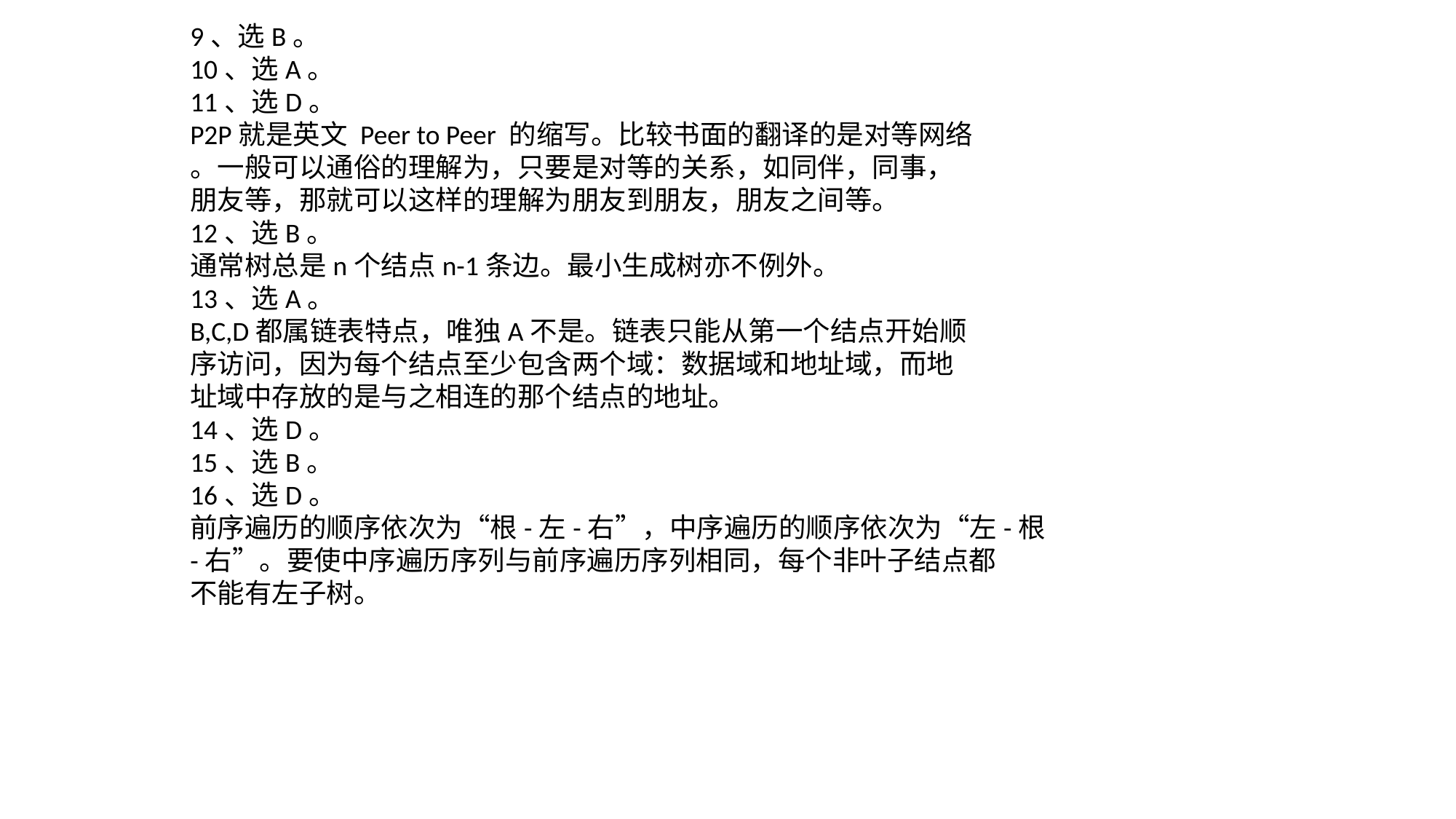

9、选B。
10、选A。
11、选D。
P2P就是英文 Peer to Peer 的缩写。比较书面的翻译的是对等网络
。一般可以通俗的理解为，只要是对等的关系，如同伴，同事，
朋友等，那就可以这样的理解为朋友到朋友，朋友之间等。
12、选B。
通常树总是n个结点n-1条边。最小生成树亦不例外。
13、选A。
B,C,D都属链表特点，唯独A不是。链表只能从第一个结点开始顺
序访问，因为每个结点至少包含两个域：数据域和地址域，而地
址域中存放的是与之相连的那个结点的地址。
14、选D。
15、选B。
16、选D。
前序遍历的顺序依次为“根-左-右”，中序遍历的顺序依次为“左-根
-右”。要使中序遍历序列与前序遍历序列相同，每个非叶子结点都
不能有左子树。